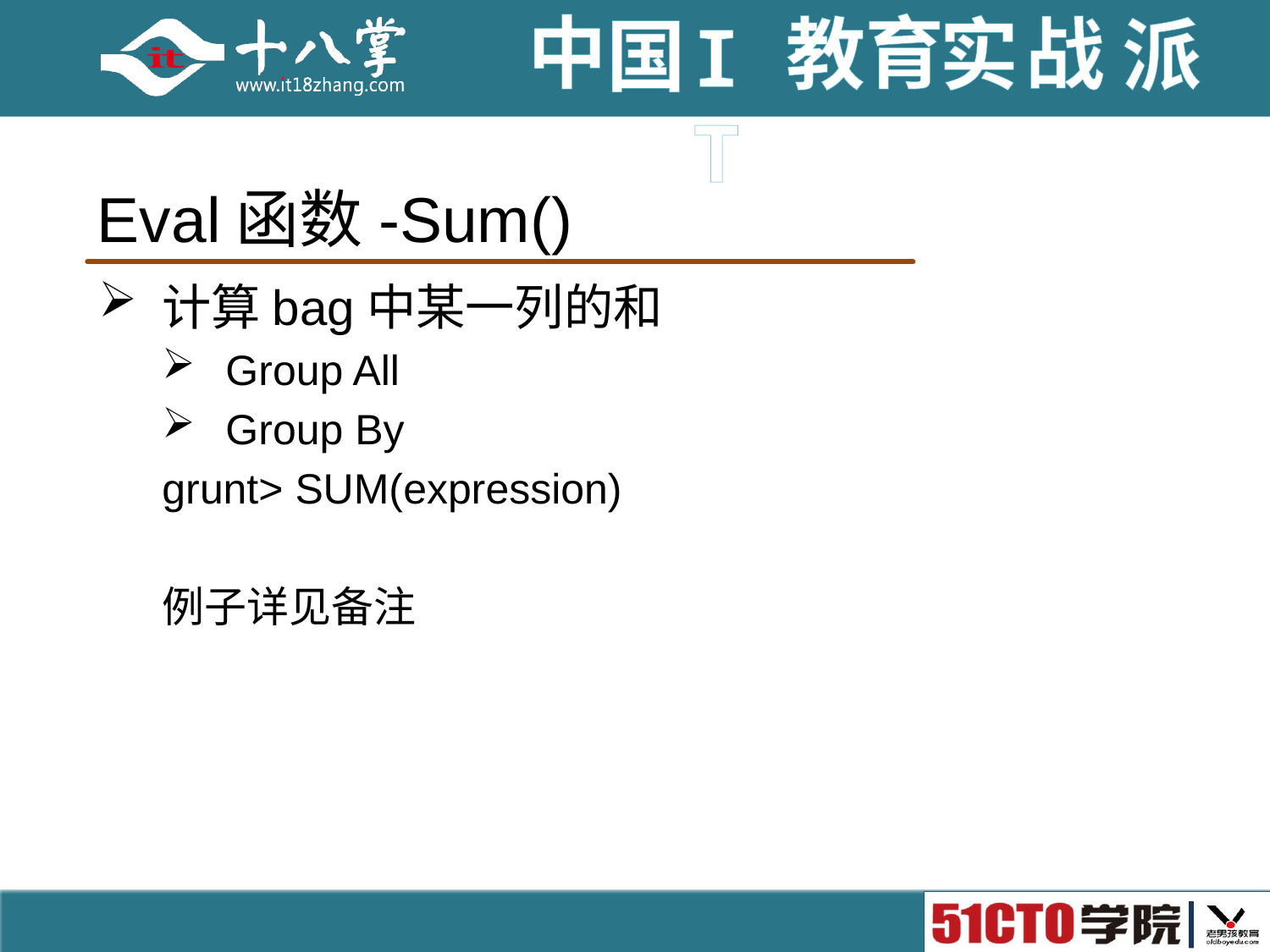

# Eval函数-Sum()
计算bag中某一列的和
Group All
Group By
grunt> SUM(expression)

例子详见备注